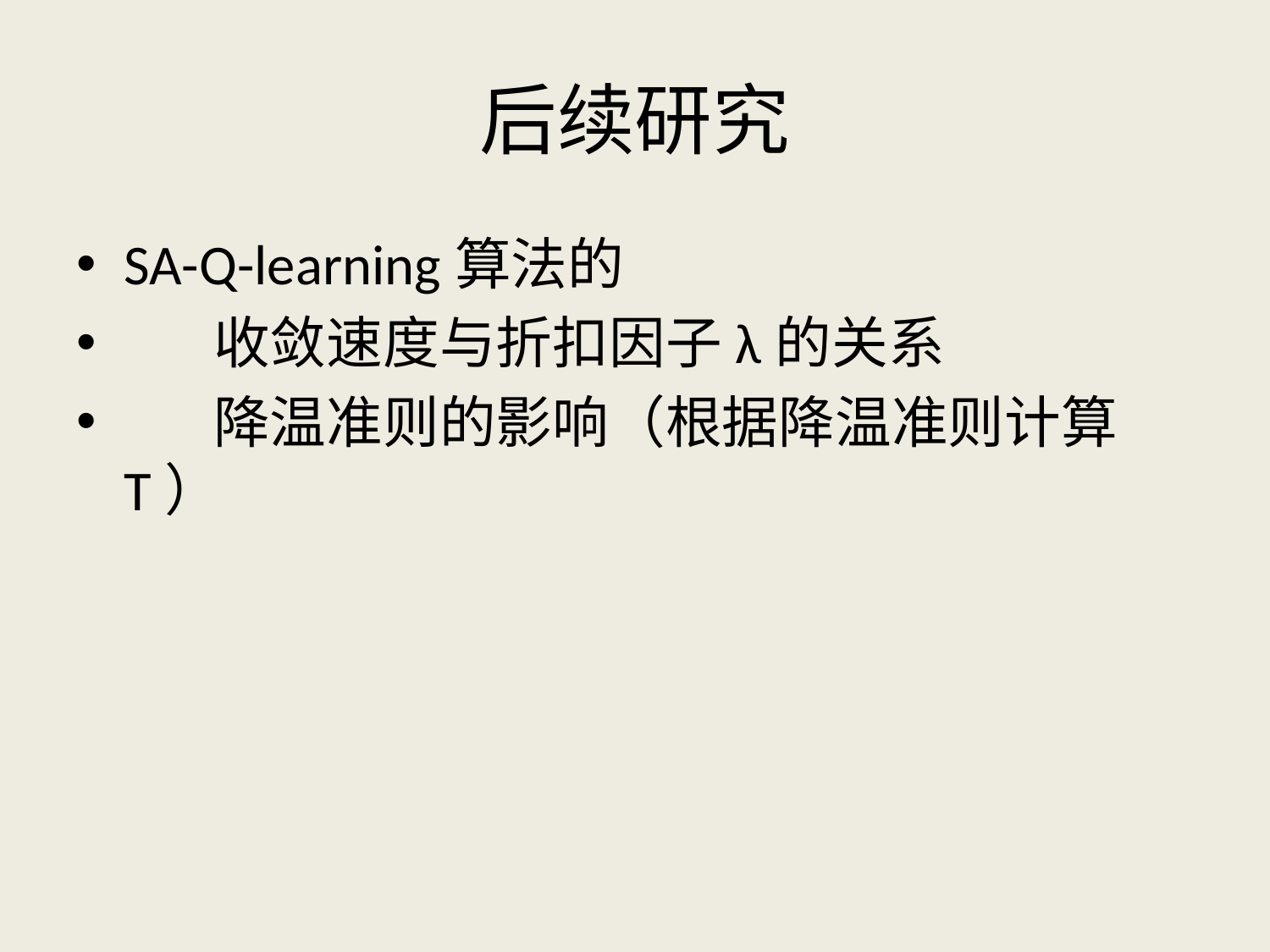

# 后续研究
SA-Q-learning算法的
      收敛速度与折扣因子λ的关系
      降温准则的影响（根据降温准则计算T）